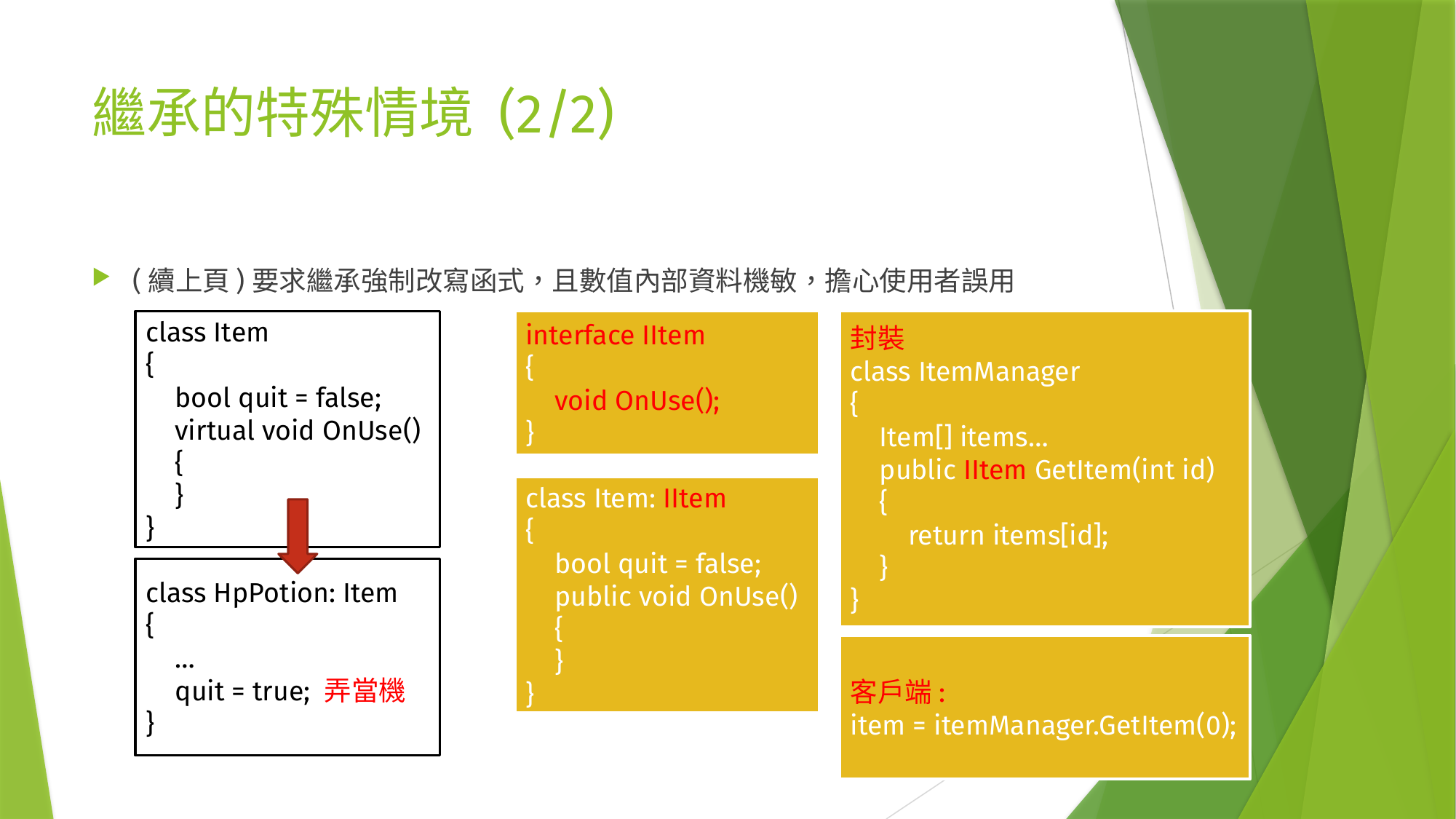

# 繼承的特殊情境 (2/2)
(續上頁)要求繼承強制改寫函式，且數值內部資料機敏，擔心使用者誤用
封裝
class ItemManager
{
    Item[] items…
    public IItem GetItem(int id)
    {
        return items[id];
    }
}
class Item
{
    bool quit = false;
    virtual void OnUse()
    {
    }
}
interface IItem
{
    void OnUse();
}
class Item: IItem
{
    bool quit = false;
    public void OnUse()
    {
    }
}

class HpPotion: Item
{
    …
    quit = true; 弄當機
}
客戶端:
item = itemManager.GetItem(0);